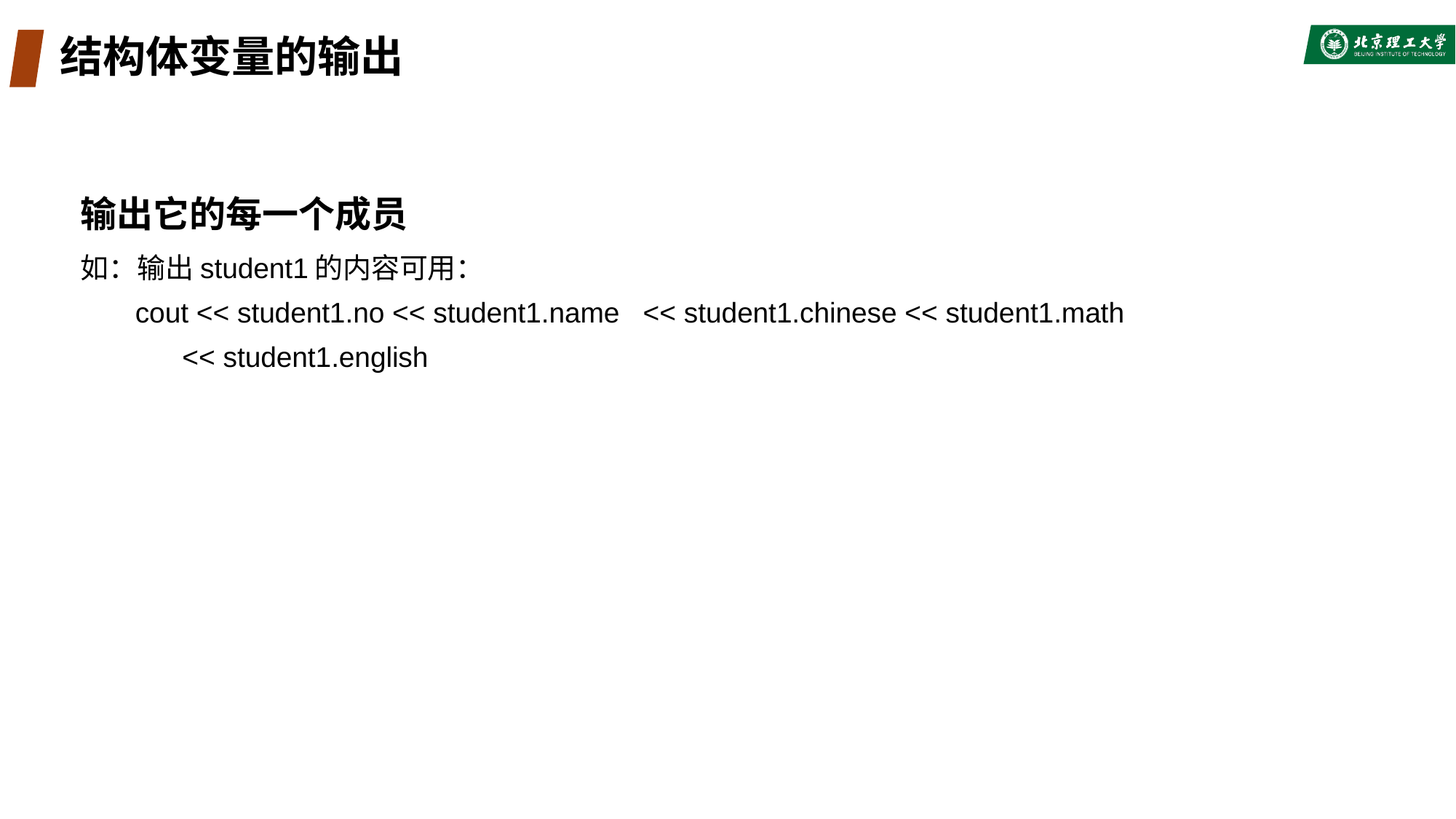

# 结构体变量的输出
输出它的每一个成员
如：输出student1的内容可用：
cout << student1.no << student1.name   << student1.chinese << student1.math
      << student1.english